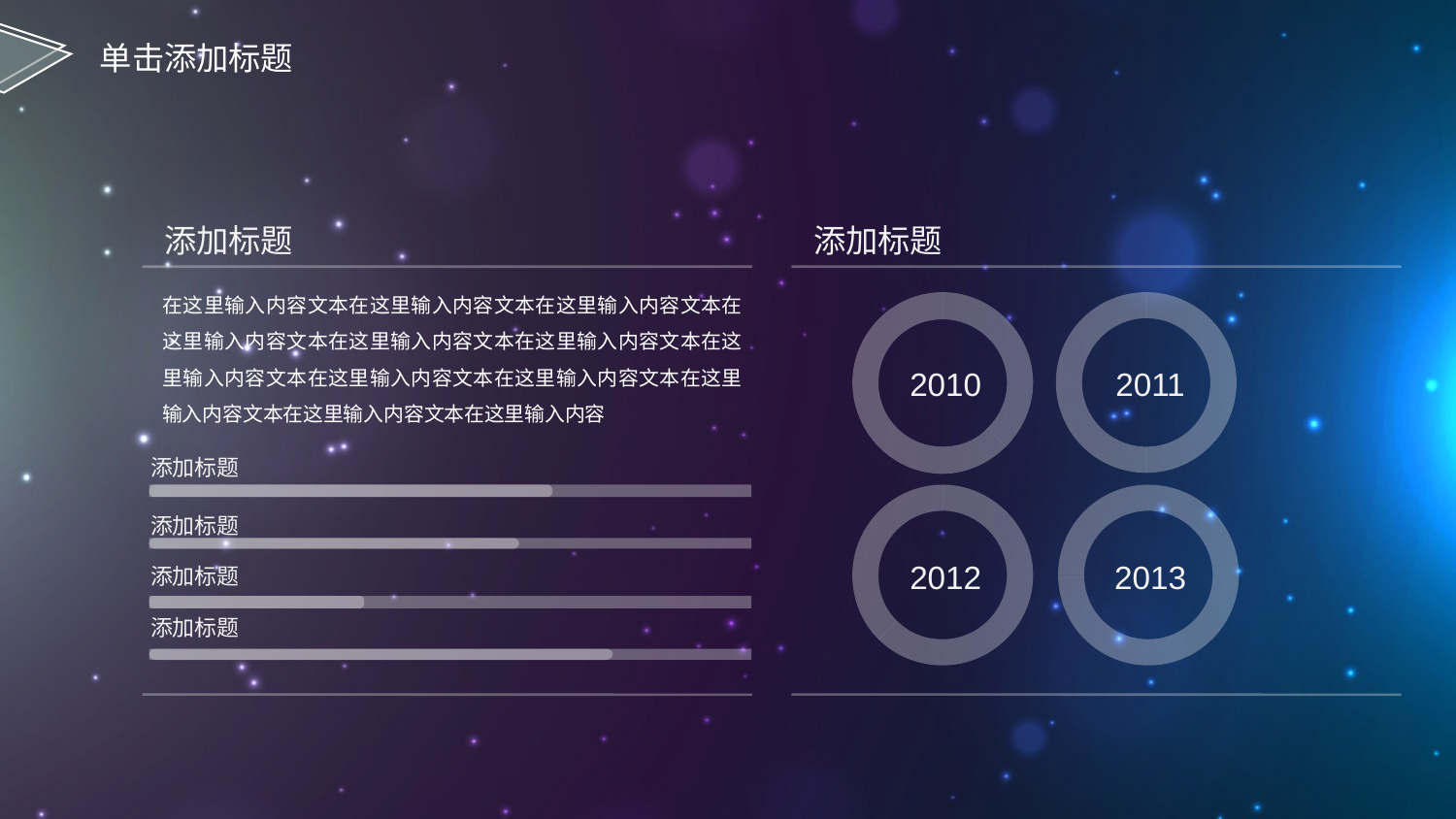

单击添加标题
添加标题
添加标题

在这里输入内容文本在这里输入内容文本在这里输入内容文本在这里输入内容文本在这里输入内容文本在这里输入内容文本在这里输入内容文本在这里输入内容文本在这里输入内容文本在这里输入内容文本在这里输入内容文本在这里输入内容

2010
2011
添加标题

添加标题

2012
2013
添加标题

添加标题